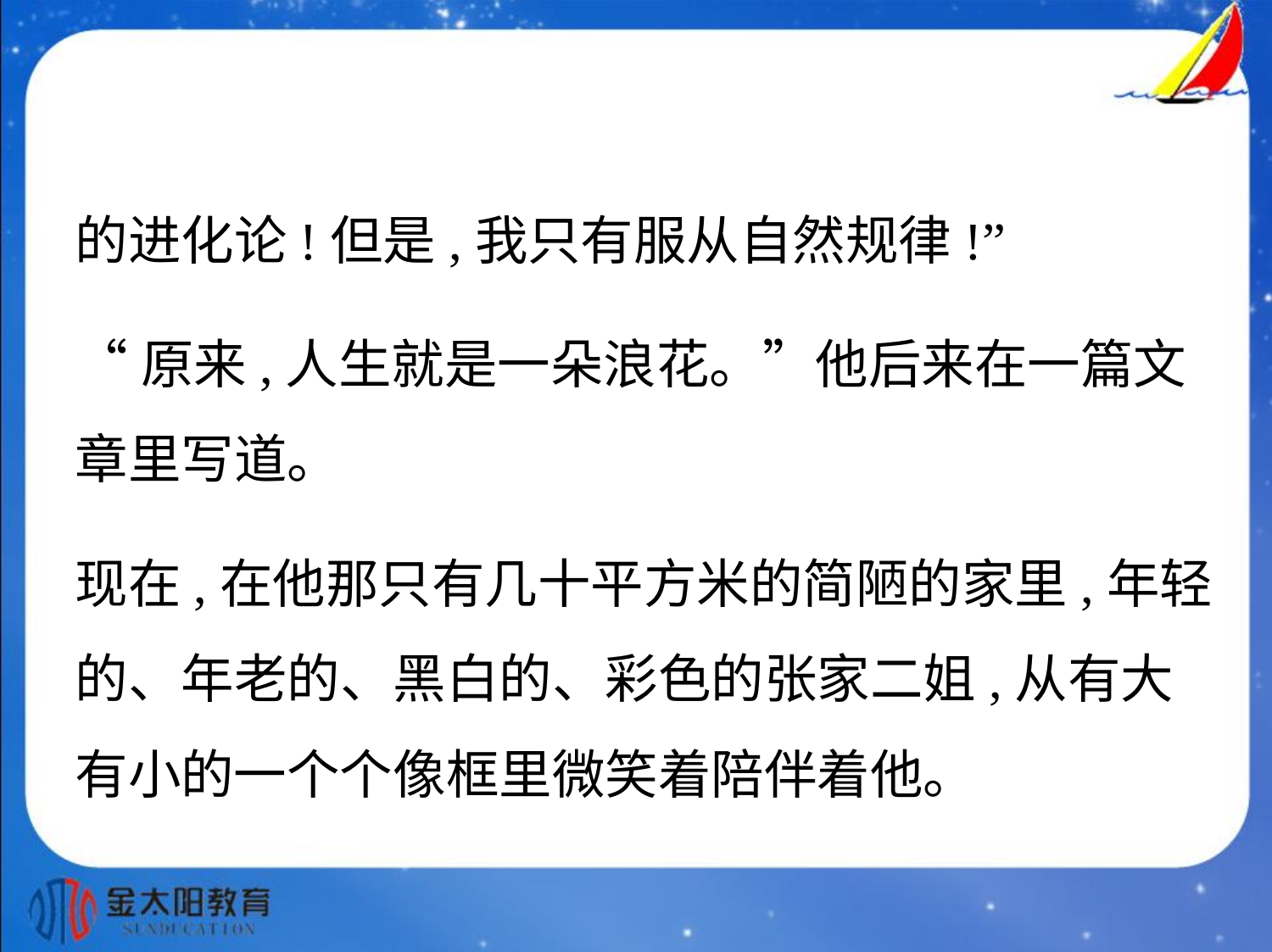

的进化论!但是,我只有服从自然规律!”
“原来,人生就是一朵浪花。”他后来在一篇文
章里写道。
现在,在他那只有几十平方米的简陋的家里,年轻
的、年老的、黑白的、彩色的张家二姐,从有大
有小的一个个像框里微笑着陪伴着他。